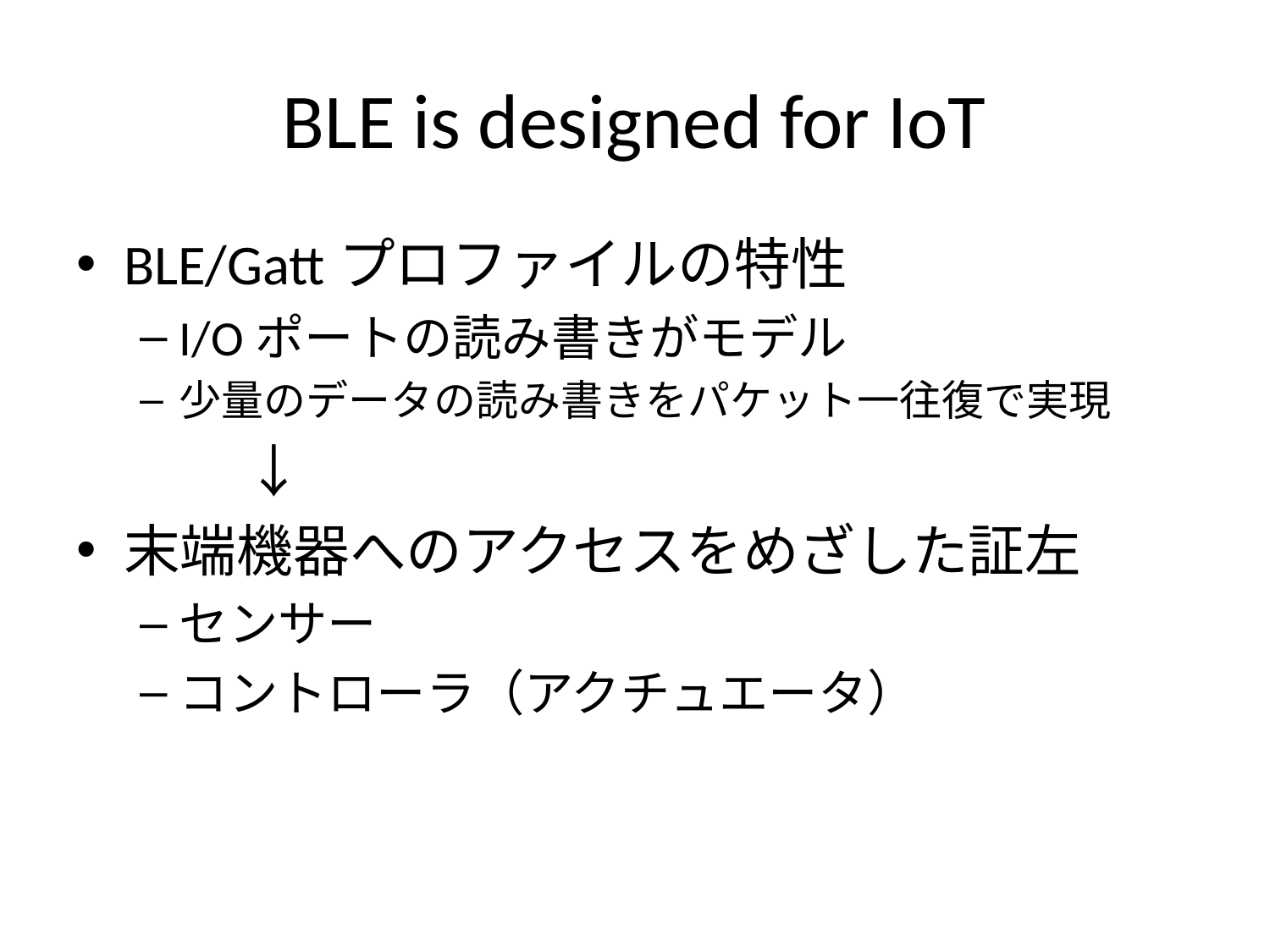

# BLE is designed for IoT
BLE/Gattプロファイルの特性
I/Oポートの読み書きがモデル
少量のデータの読み書きをパケット一往復で実現
　　　↓
末端機器へのアクセスをめざした証左
センサー
コントローラ（アクチュエータ）